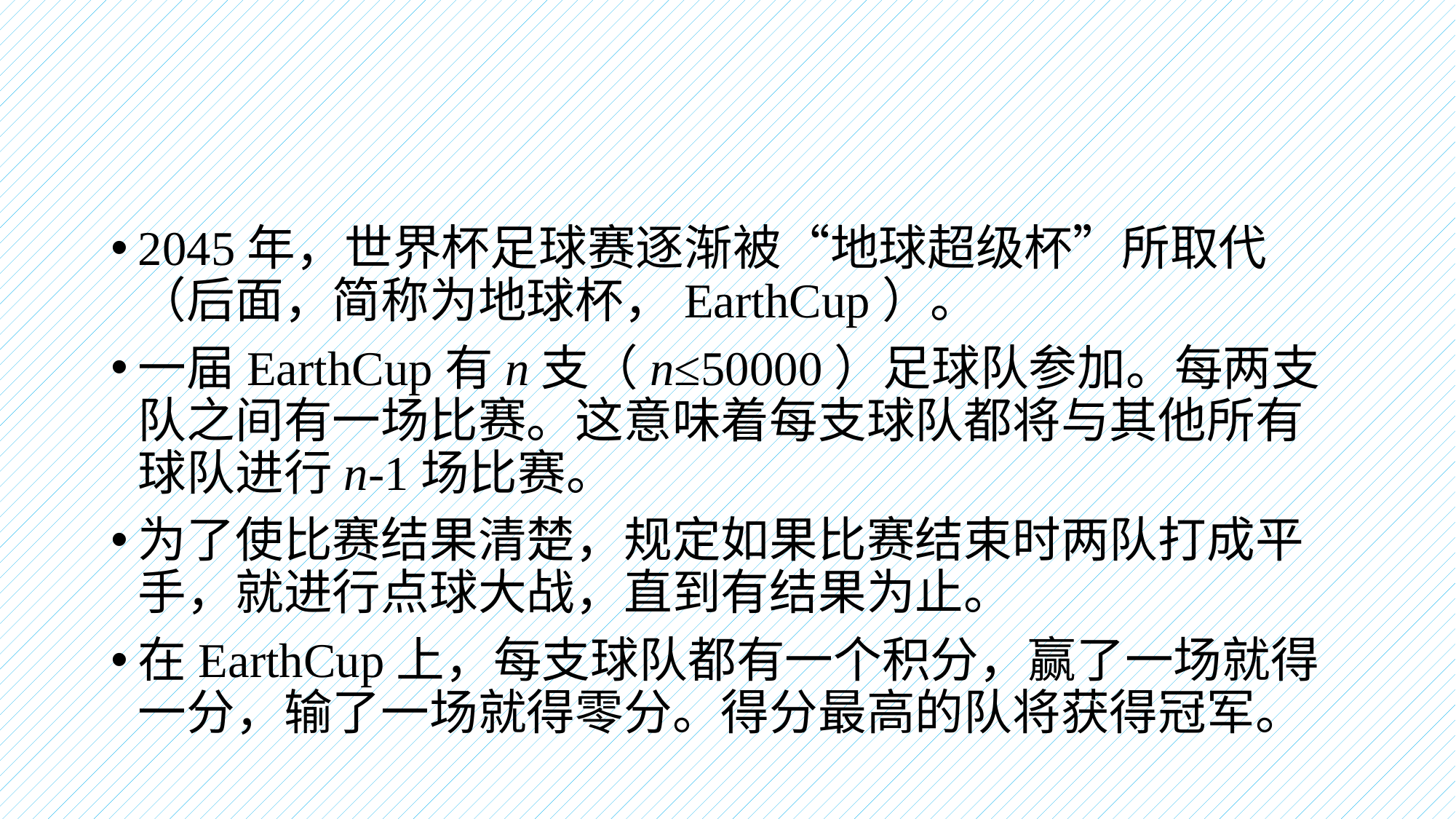

#
2045年，世界杯足球赛逐渐被“地球超级杯”所取代（后面，简称为地球杯，EarthCup）。
一届EarthCup有n支（n≤50000）足球队参加。每两支队之间有一场比赛。这意味着每支球队都将与其他所有球队进行n-1场比赛。
为了使比赛结果清楚，规定如果比赛结束时两队打成平手，就进行点球大战，直到有结果为止。
在EarthCup上，每支球队都有一个积分，赢了一场就得一分，输了一场就得零分。得分最高的队将获得冠军。